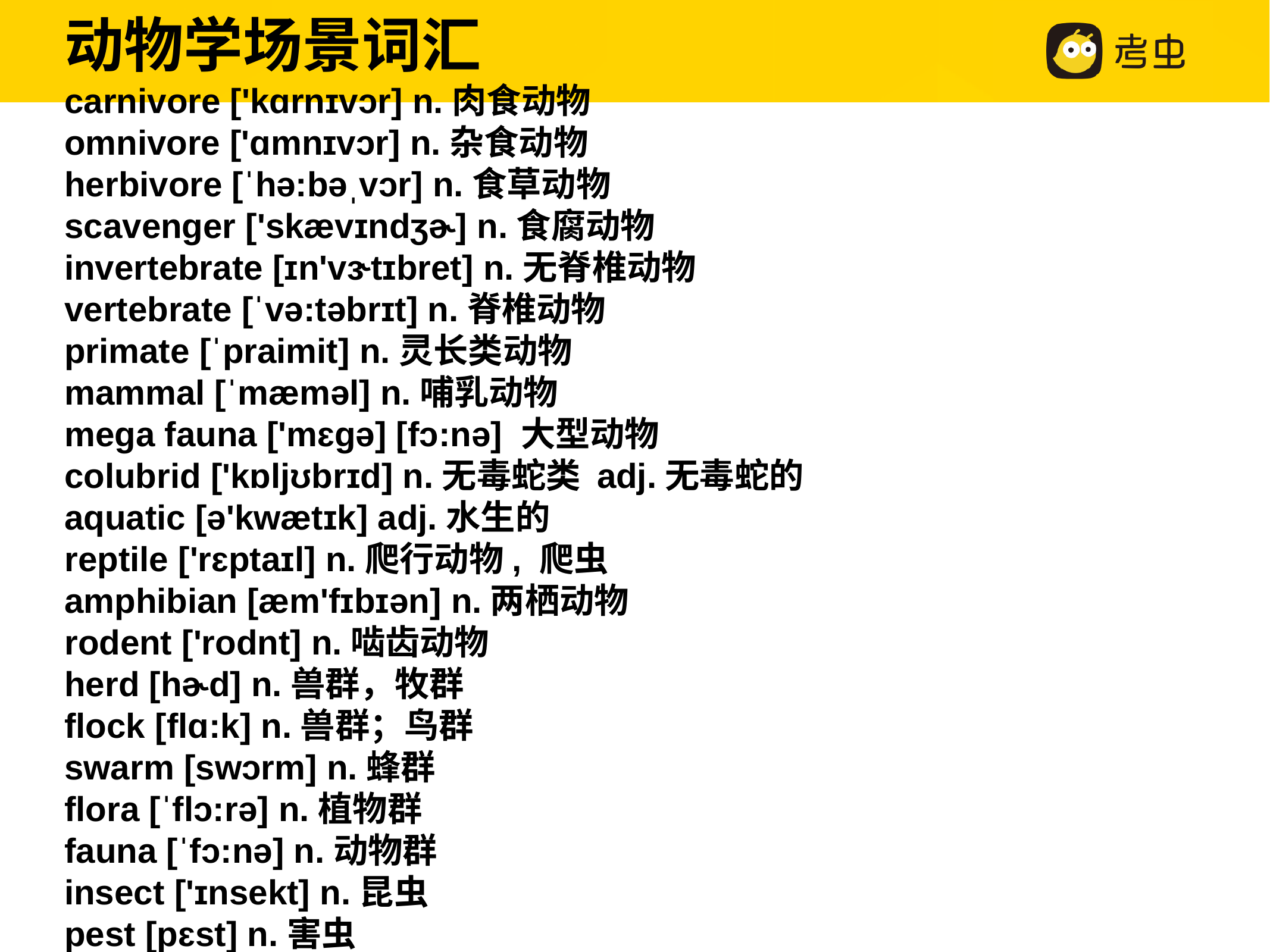

动物学场景词汇
carnivore ['kɑrnɪvɔr] n.肉食动物
omnivore ['ɑmnɪvɔr] n.杂食动物
herbivore [ˈhə:bəˌvɔr] n.食草动物
scavenger ['skævɪndʒɚ] n.食腐动物
invertebrate [ɪn'vɝtɪbret] n.无脊椎动物
vertebrate [ˈvə:təbrɪt] n.脊椎动物
primate [ˈpraimit] n.灵长类动物
mammal [ˈmæməl] n.哺乳动物
mega fauna ['mɛgə] [fɔ:nə] 大型动物
colubrid ['kɒljʊbrɪd] n.无毒蛇类 adj.无毒蛇的
aquatic [ə'kwætɪk] adj.水生的
reptile ['rɛptaɪl] n.爬行动物, 爬虫
amphibian [æm'fɪbɪən] n.两栖动物
rodent ['rodnt] n.啮齿动物
herd [hɚd] n.兽群，牧群
flock [flɑ:k] n.兽群；鸟群
swarm [swɔrm] n.蜂群
flora [ˈflɔ:rə] n.植物群
fauna [ˈfɔ:nə] n.动物群
insect ['ɪnsekt] n.昆虫
pest [pɛst] n.害虫